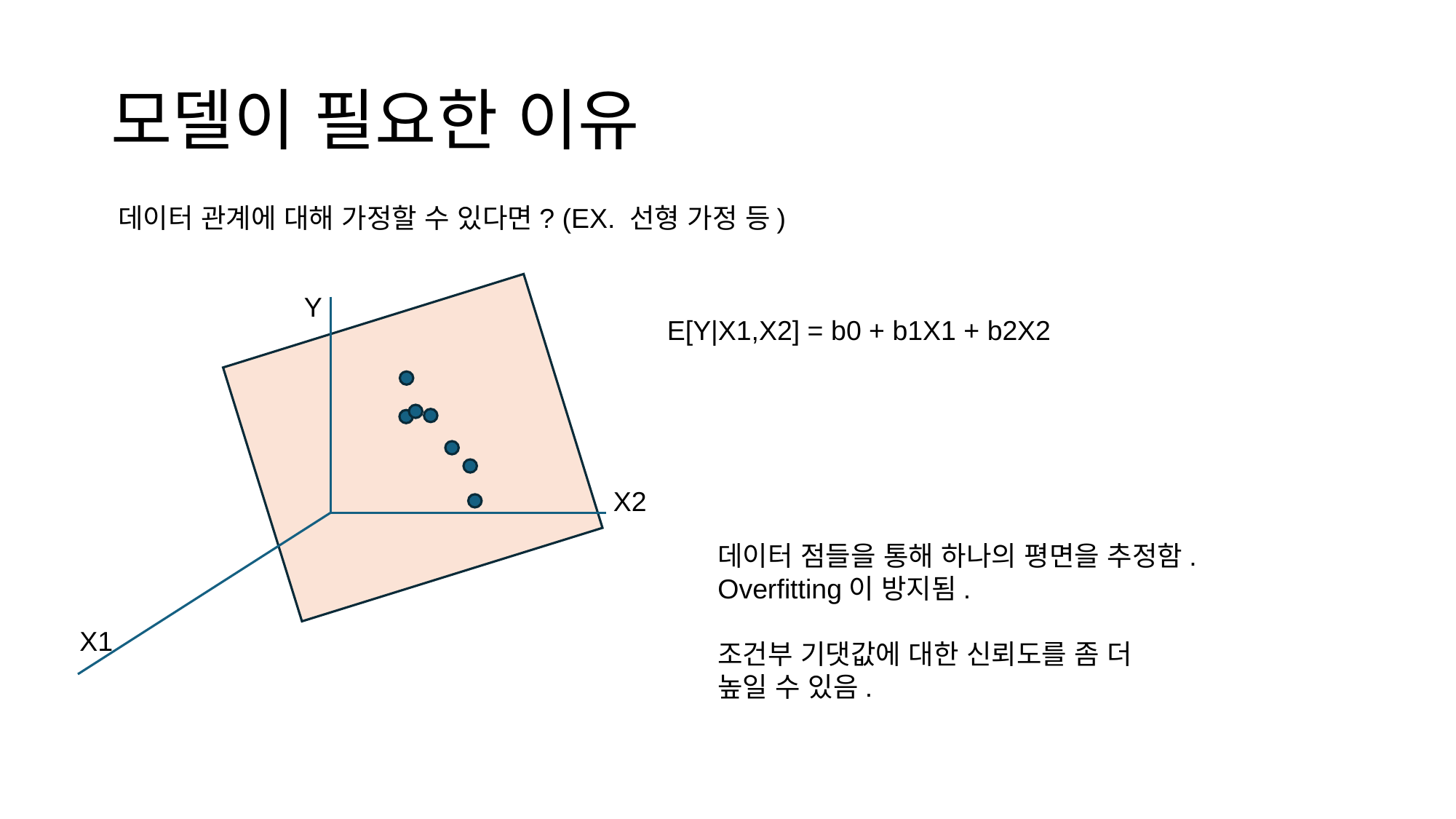

# 모델이 필요한 이유
데이터 관계에 대해 가정할 수 있다면? (EX. 선형 가정 등)
Y
E[Y|X1,X2] = b0 + b1X1 + b2X2

X2

데이터 점들을 통해 하나의 평면을 추정함.
Overfitting이 방지됨.

조건부 기댓값에 대한 신뢰도를 좀 더
높일 수 있음.

X1